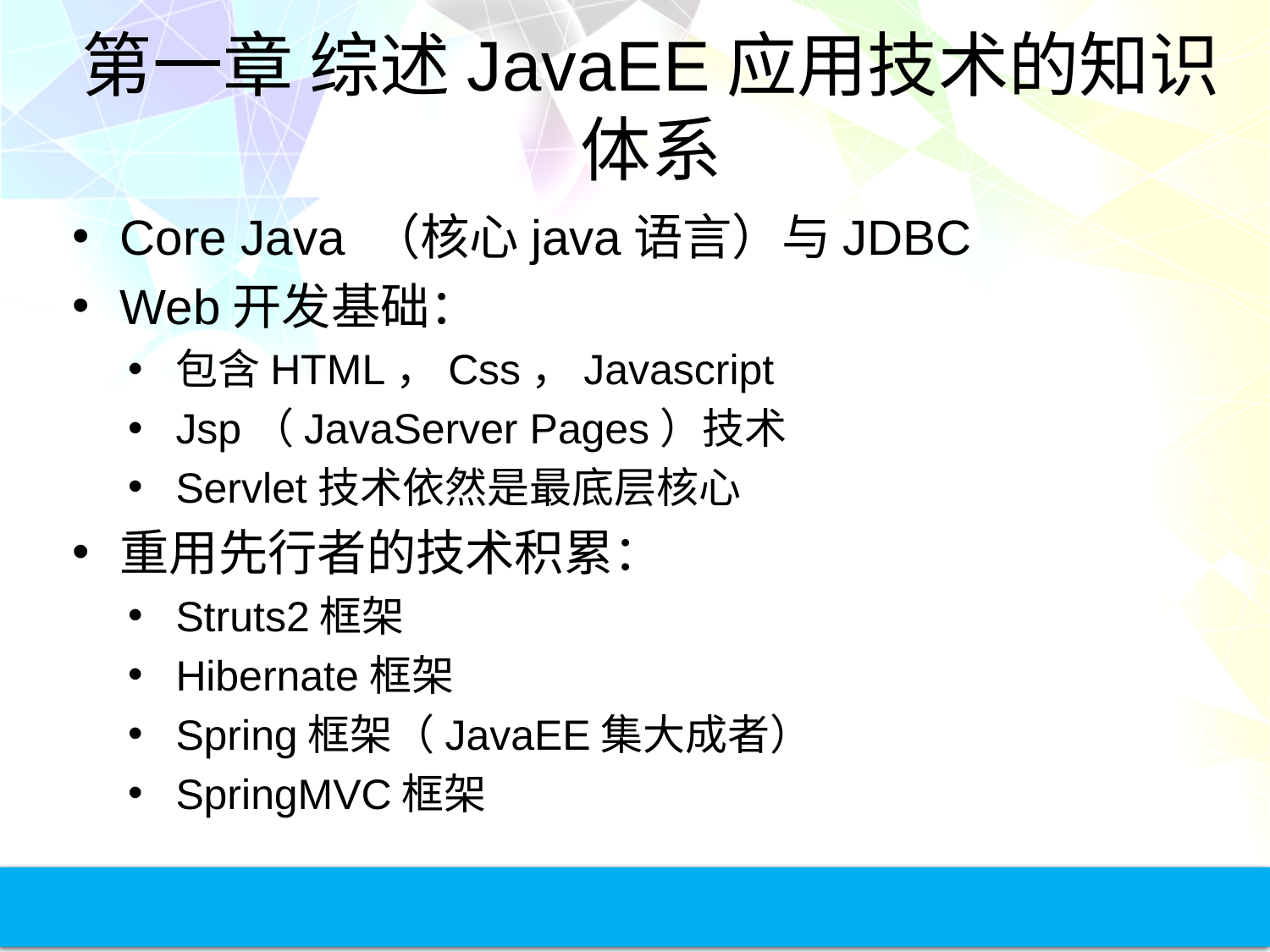

# 第一章 综述JavaEE应用技术的知识体系

Core Java （核心java语言）与JDBC
Web开发基础：
包含HTML，Css，Javascript
Jsp（JavaServer Pages）技术
Servlet技术依然是最底层核心
重用先行者的技术积累：
Struts2框架
Hibernate框架
Spring框架（JavaEE集大成者）
SpringMVC框架